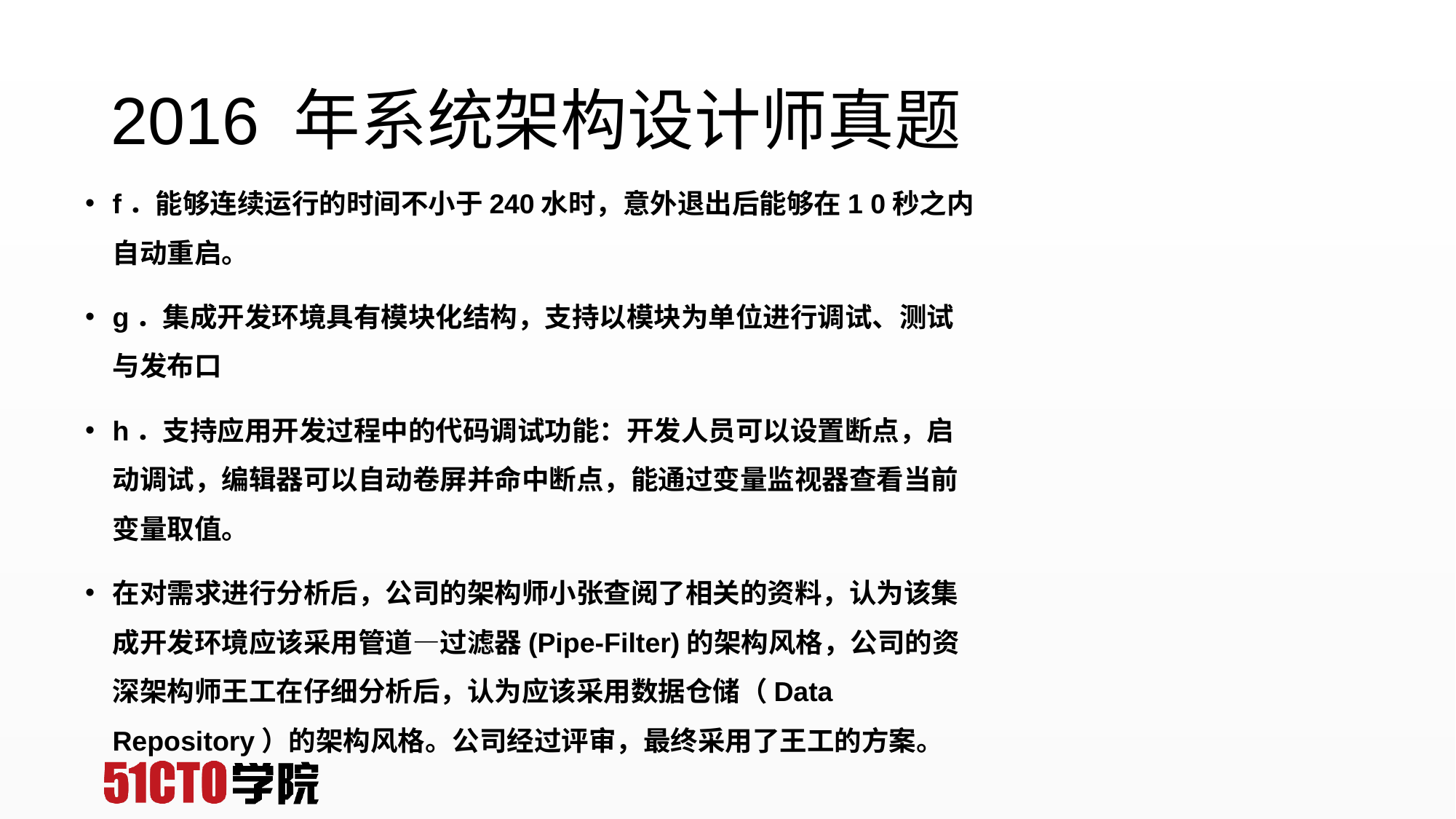

# 2016 年系统架构设计师真题
f．能够连续运行的时间不小于240水时，意外退出后能够在1 0秒之内自动重启。
g．集成开发环境具有模块化结构，支持以模块为单位进行调试、测试与发布口
h．支持应用开发过程中的代码调试功能：开发人员可以设置断点，启动调试，编辑器可以自动卷屏并命中断点，能通过变量监视器查看当前变量取值。
在对需求进行分析后，公司的架构师小张查阅了相关的资料，认为该集成开发环境应该采用管道—过滤器(Pipe-Filter)的架构风格，公司的资深架构师王工在仔细分析后，认为应该采用数据仓储（Data Repository）的架构风格。公司经过评审，最终采用了王工的方案。